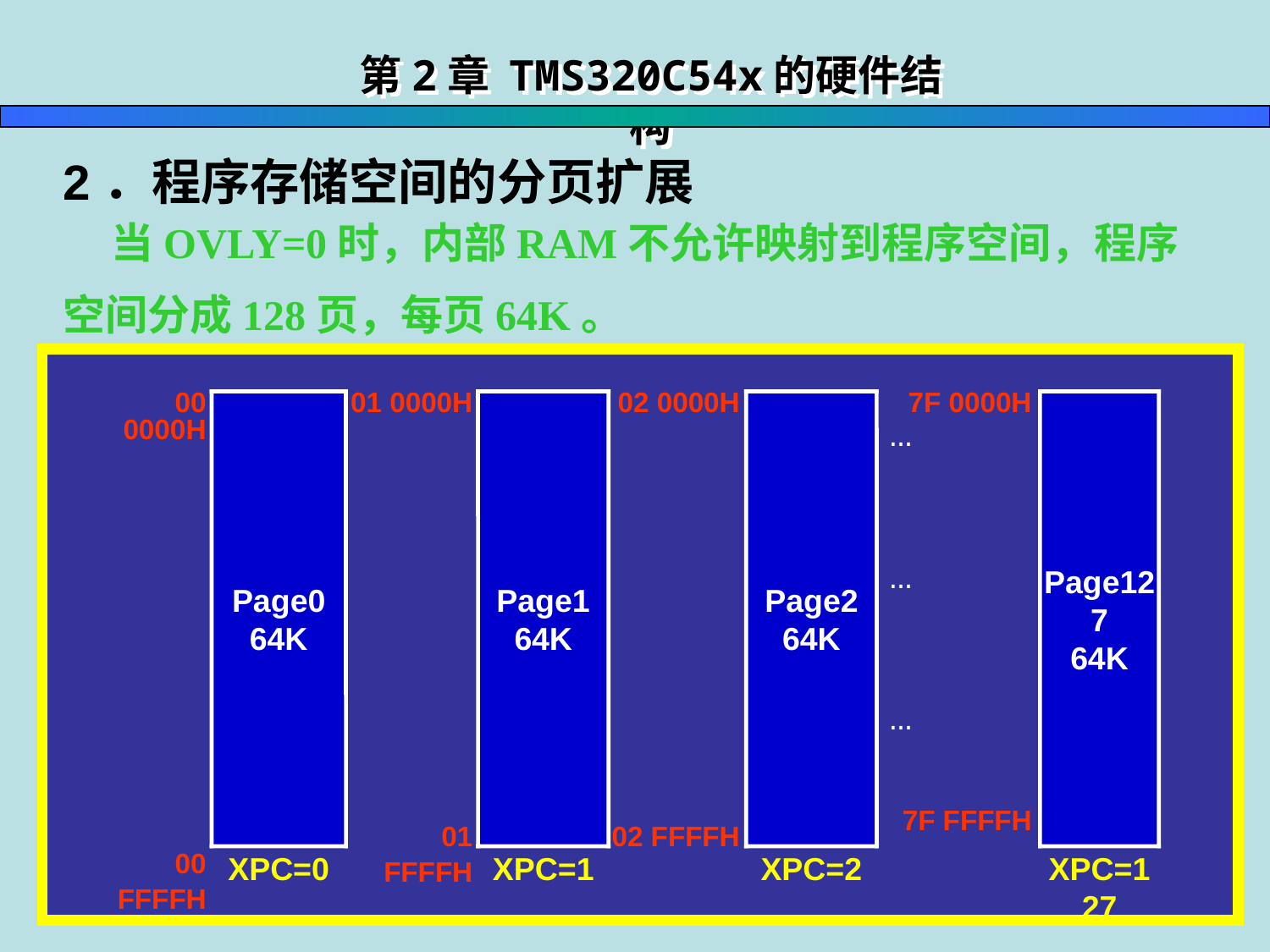

第2章 TMS320C54x的硬件结构

2．程序存储空间的分页扩展
    当OVLY=0时，内部RAM不允许映射到程序空间，程序空间分成128页，每页64K。

00 0000H

00 FFFFH
Page0
64K

01 0000H

01 FFFFH
Page1
64K

02 0000H

02 FFFFH

Page2
64K

XPC=2

7F 0000H
…

…

…

7F FFFFH
Page127
64K

XPC=0

XPC=1

XPC=127

87